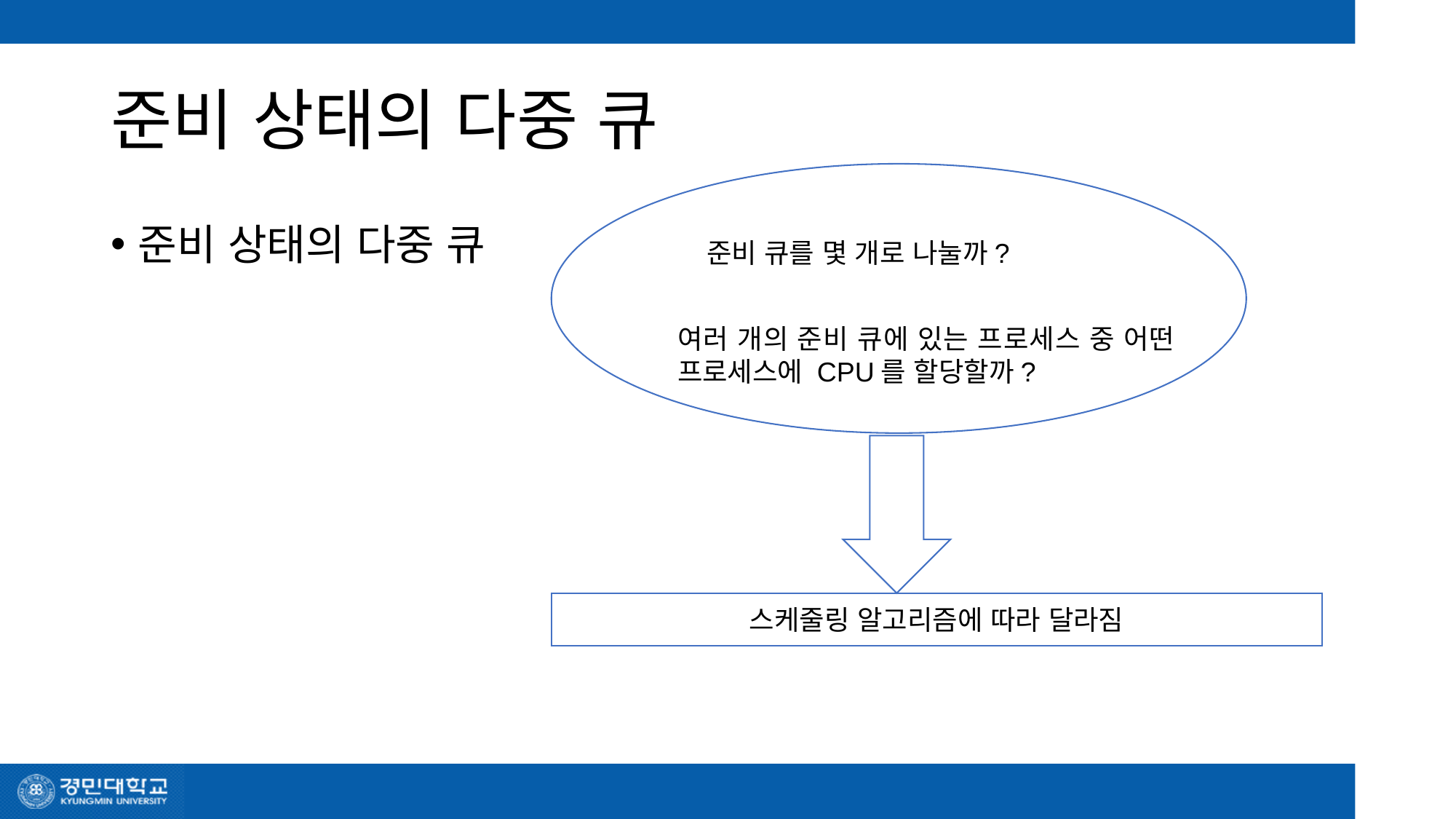

# 준비 상태의 다중 큐

준비 상태의 다중 큐

준비 큐를 몇 개로 나눌까?

여러 개의 준비 큐에 있는 프로세스 중 어떤 프로세스에 CPU를 할당할까?

스케줄링 알고리즘에 따라 달라짐